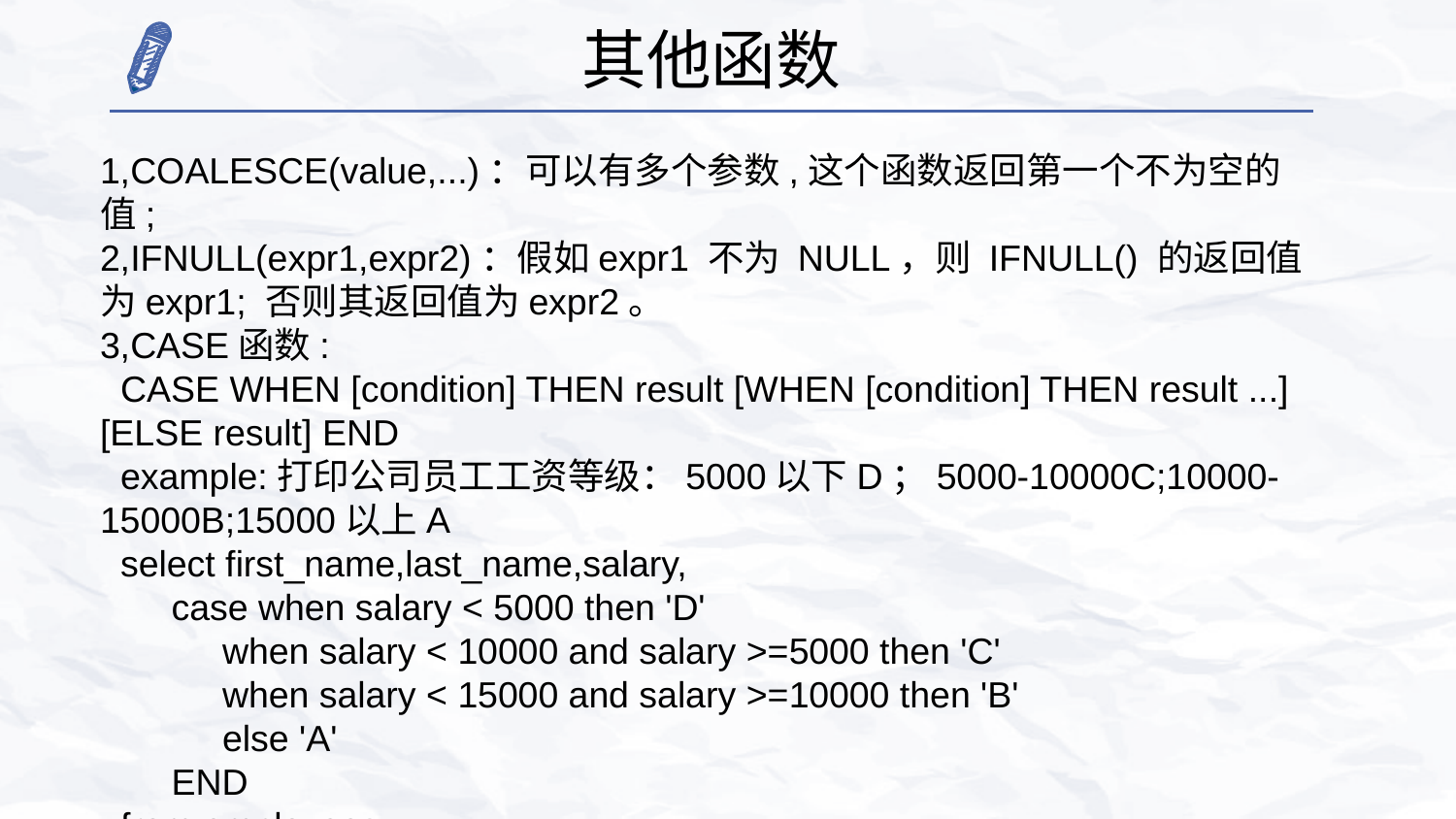

其他函数

1,COALESCE(value,...)：可以有多个参数,这个函数返回第一个不为空的值;
2,IFNULL(expr1,expr2)：假如expr1 不为 NULL，则 IFNULL() 的返回值为expr1; 否则其返回值为expr2。
3,CASE函数:
  CASE WHEN [condition] THEN result [WHEN [condition] THEN result ...] [ELSE result] END
  example:打印公司员工工资等级：5000以下D；5000-10000C;10000-15000B;15000以上A
  select first_name,last_name,salary,
       case when salary < 5000 then 'D'
            when salary < 10000 and salary >=5000 then 'C'
            when salary < 15000 and salary >=10000 then 'B'
            else 'A'
       END
  from employees